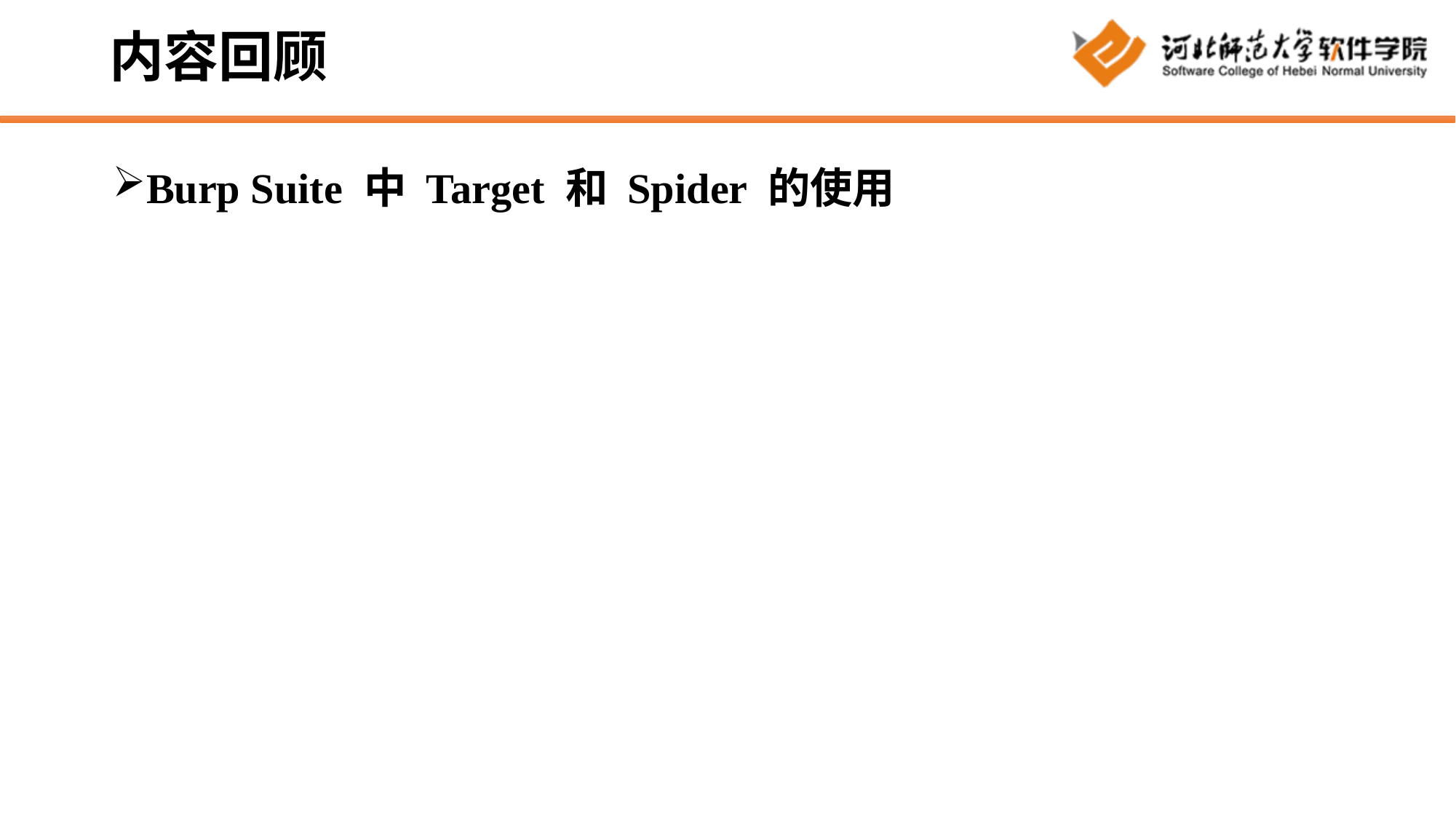

# 内容回顾
Burp Suite 中 Target 和 Spider 的使用